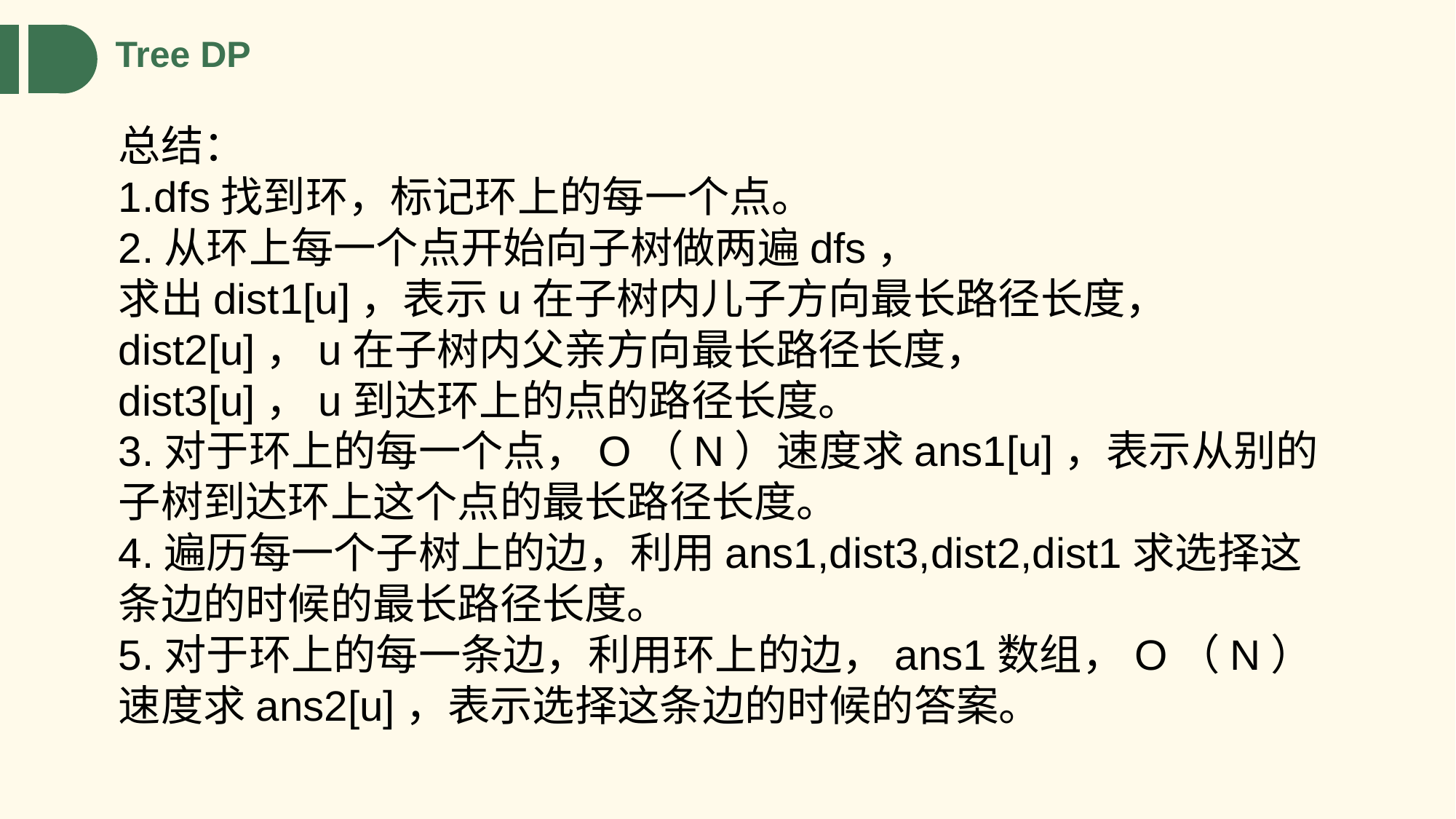

Tree DP
总结：
1.dfs找到环，标记环上的每一个点。
2.从环上每一个点开始向子树做两遍dfs，
求出dist1[u]，表示u在子树内儿子方向最长路径长度，
dist2[u]，u在子树内父亲方向最长路径长度，
dist3[u]，u到达环上的点的路径长度。
3.对于环上的每一个点，O（N）速度求ans1[u]，表示从别的子树到达环上这个点的最长路径长度。
4.遍历每一个子树上的边，利用ans1,dist3,dist2,dist1求选择这条边的时候的最长路径长度。
5.对于环上的每一条边，利用环上的边，ans1数组，O（N）速度求ans2[u]，表示选择这条边的时候的答案。